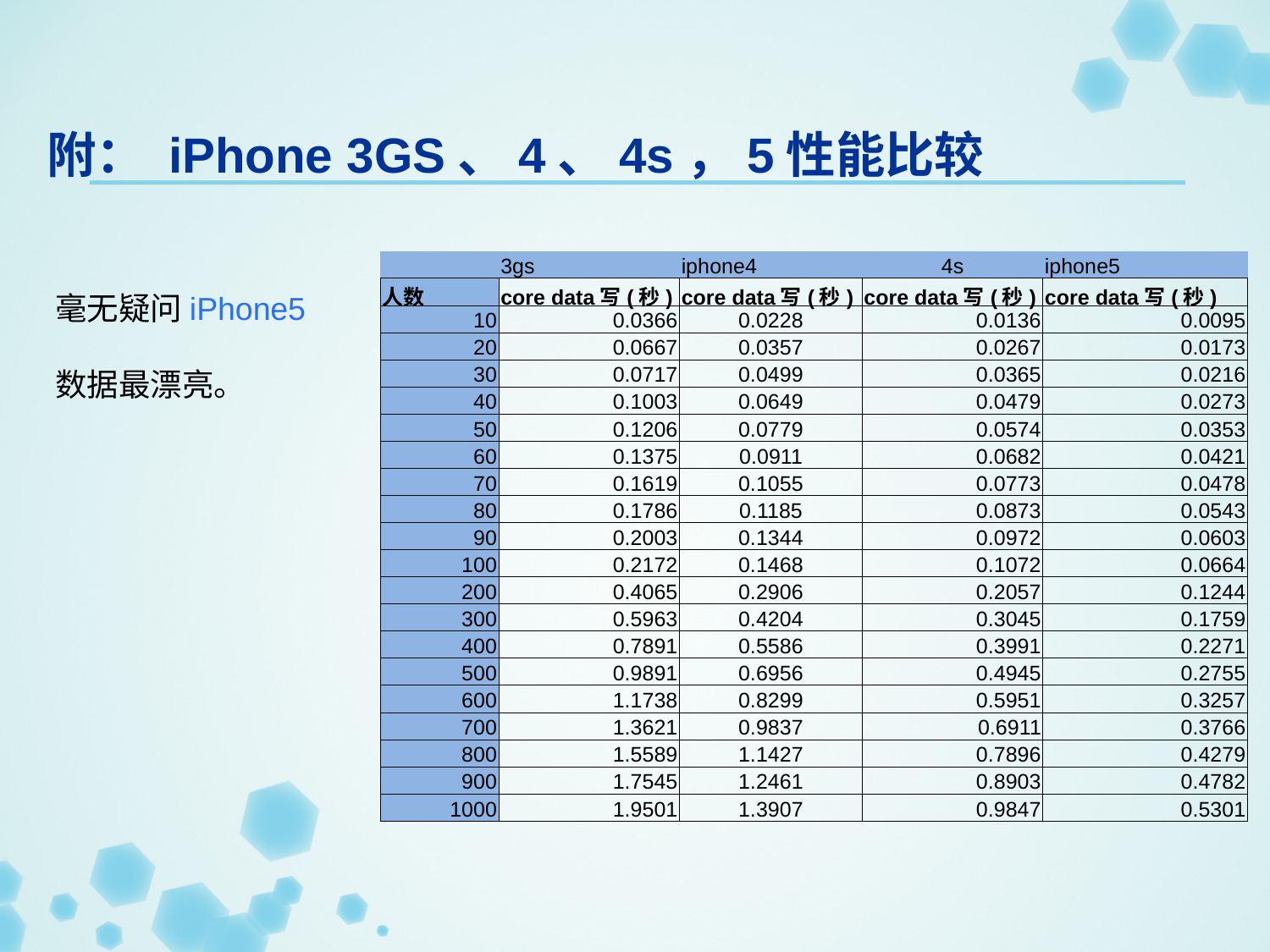

附： iPhone 3GS、4、4s，5性能比较
|  | 3gs | iphone4 | 4s | iphone5 |
| --- | --- | --- | --- | --- |
| 人数 | core data写(秒) | core data写(秒) | core data写(秒) | core data写(秒) |
| 10 | 0.0366 | 0.0228 | 0.0136 | 0.0095 |
| 20 | 0.0667 | 0.0357 | 0.0267 | 0.0173 |
| 30 | 0.0717 | 0.0499 | 0.0365 | 0.0216 |
| 40 | 0.1003 | 0.0649 | 0.0479 | 0.0273 |
| 50 | 0.1206 | 0.0779 | 0.0574 | 0.0353 |
| 60 | 0.1375 | 0.0911 | 0.0682 | 0.0421 |
| 70 | 0.1619 | 0.1055 | 0.0773 | 0.0478 |
| 80 | 0.1786 | 0.1185 | 0.0873 | 0.0543 |
| 90 | 0.2003 | 0.1344 | 0.0972 | 0.0603 |
| 100 | 0.2172 | 0.1468 | 0.1072 | 0.0664 |
| 200 | 0.4065 | 0.2906 | 0.2057 | 0.1244 |
| 300 | 0.5963 | 0.4204 | 0.3045 | 0.1759 |
| 400 | 0.7891 | 0.5586 | 0.3991 | 0.2271 |
| 500 | 0.9891 | 0.6956 | 0.4945 | 0.2755 |
| 600 | 1.1738 | 0.8299 | 0.5951 | 0.3257 |
| 700 | 1.3621 | 0.9837 | 0.6911 | 0.3766 |
| 800 | 1.5589 | 1.1427 | 0.7896 | 0.4279 |
| 900 | 1.7545 | 1.2461 | 0.8903 | 0.4782 |
| 1000 | 1.9501 | 1.3907 | 0.9847 | 0.5301 |
毫无疑问iPhone5

数据最漂亮。